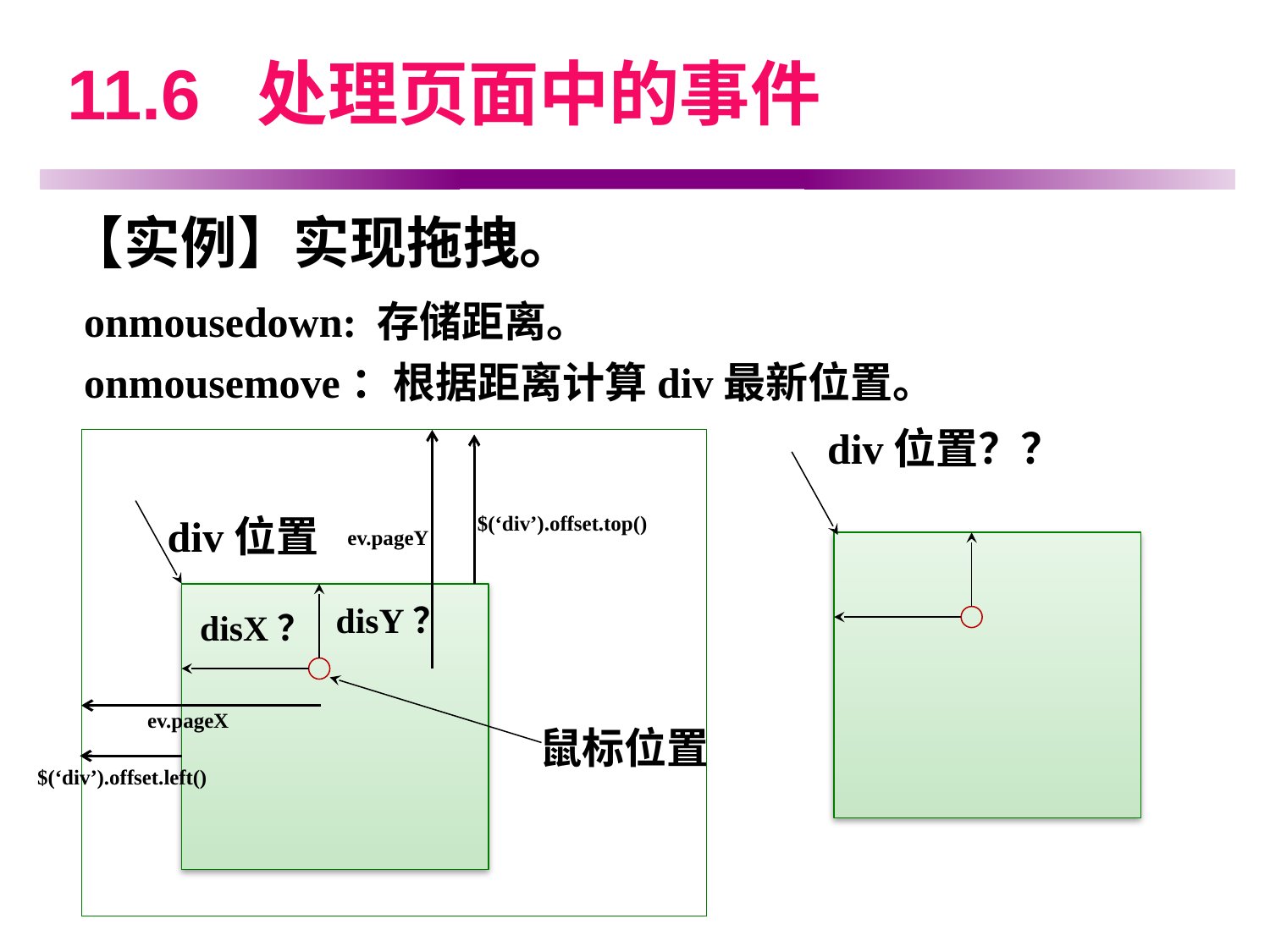

# 11.6  处理页面中的事件
【实例】实现拖拽。
onmousedown: 存储距离。
onmousemove：根据距离计算div最新位置。
div位置？？

div位置
$(‘div’).offset.top()
ev.pageY

disY？

disX？

ev.pageX
鼠标位置
$(‘div’).offset.left()